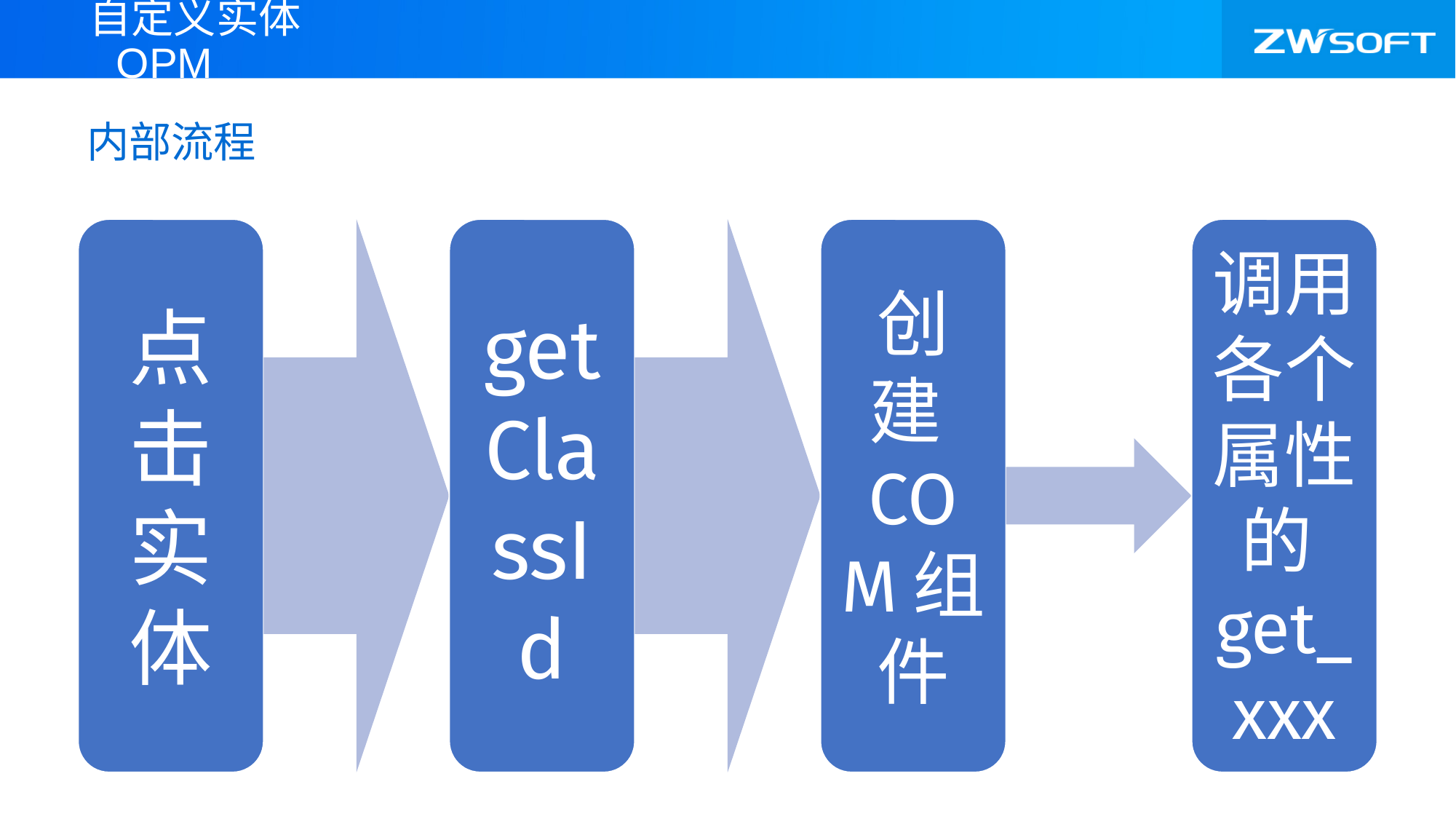

自定义实体OPM
# 内部流程
点击实体
getClassId
创建COM组件
调用各个属性的get_xxx